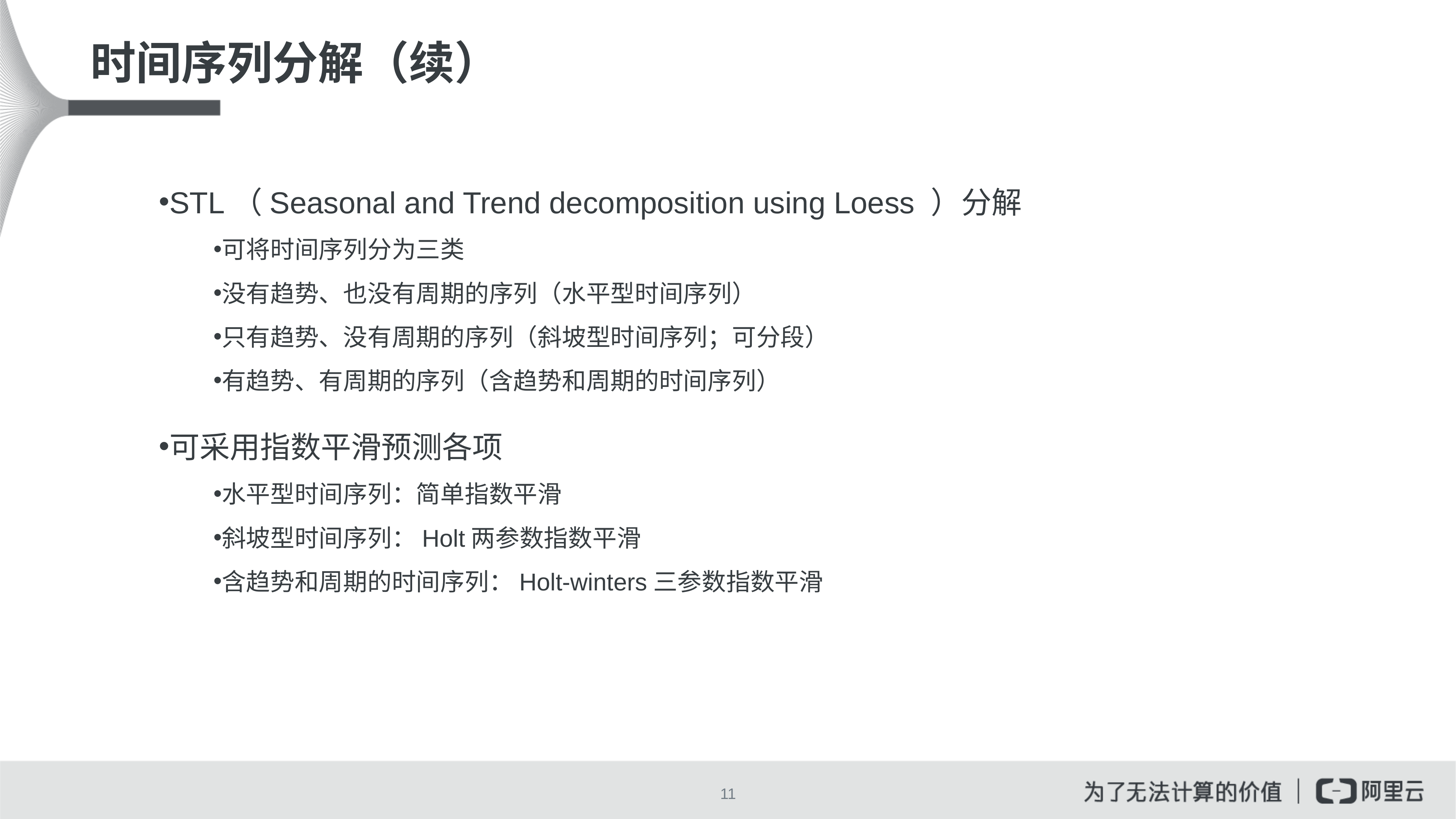

# 时间序列分解（续）
STL（Seasonal and Trend decomposition using Loess ）分解
可将时间序列分为三类
没有趋势、也没有周期的序列（水平型时间序列）
只有趋势、没有周期的序列（斜坡型时间序列；可分段）
有趋势、有周期的序列（含趋势和周期的时间序列）
可采用指数平滑预测各项
水平型时间序列：简单指数平滑
斜坡型时间序列：Holt两参数指数平滑
含趋势和周期的时间序列：Holt-winters三参数指数平滑